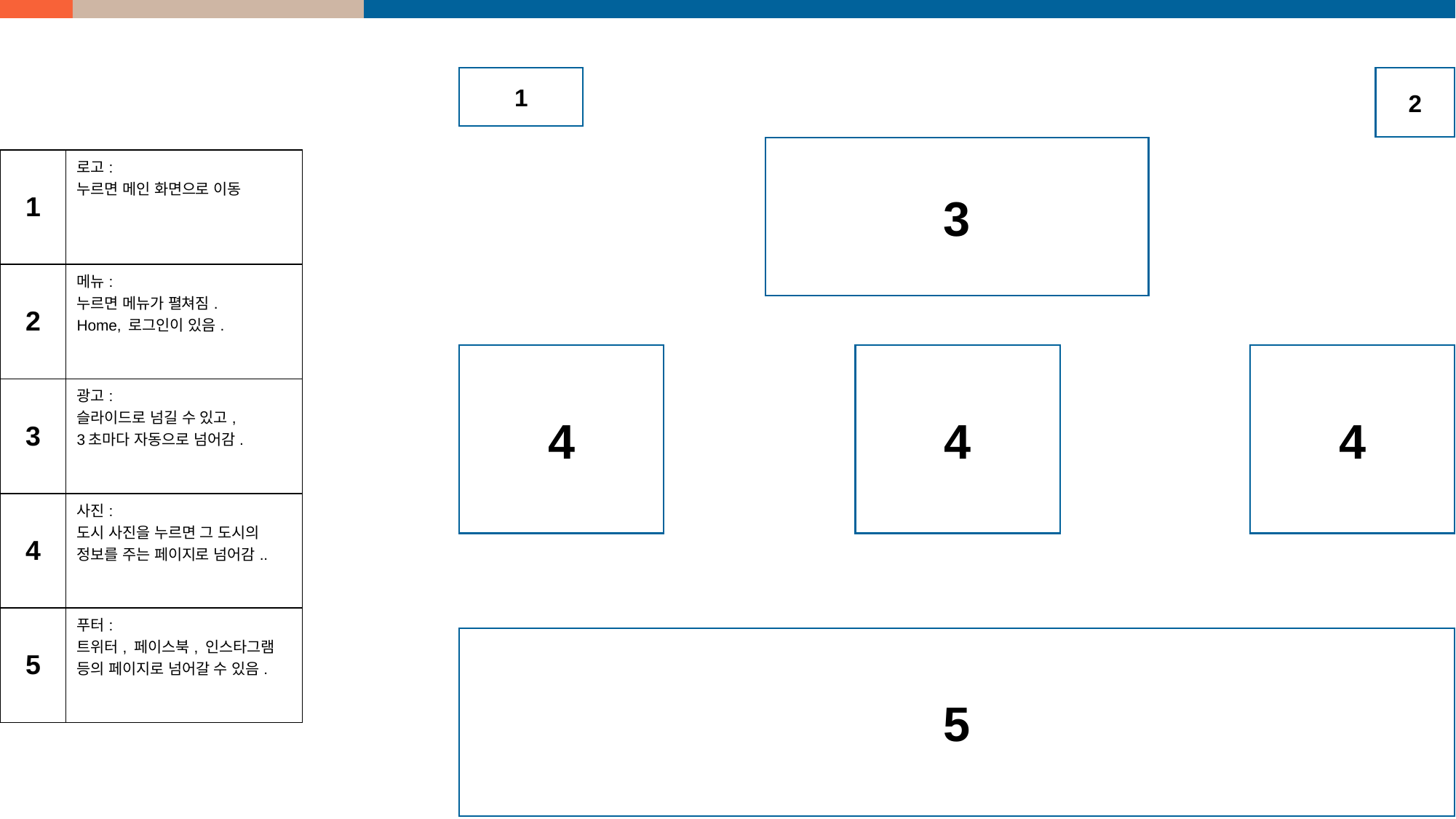

2
1
3
| 1 | 로고: 누르면 메인 화면으로 이동 |
| --- | --- |
| 2 | 메뉴: 누르면 메뉴가 펼쳐짐. Home, 로그인이 있음. |
| 3 | 광고: 슬라이드로 넘길 수 있고, 3초마다 자동으로 넘어감. |
| 4 | 사진: 도시 사진을 누르면 그 도시의 정보를 주는 페이지로 넘어감.. |
| 5 | 푸터: 트위터, 페이스북, 인스타그램 등의 페이지로 넘어갈 수 있음. |
4
4
4
5